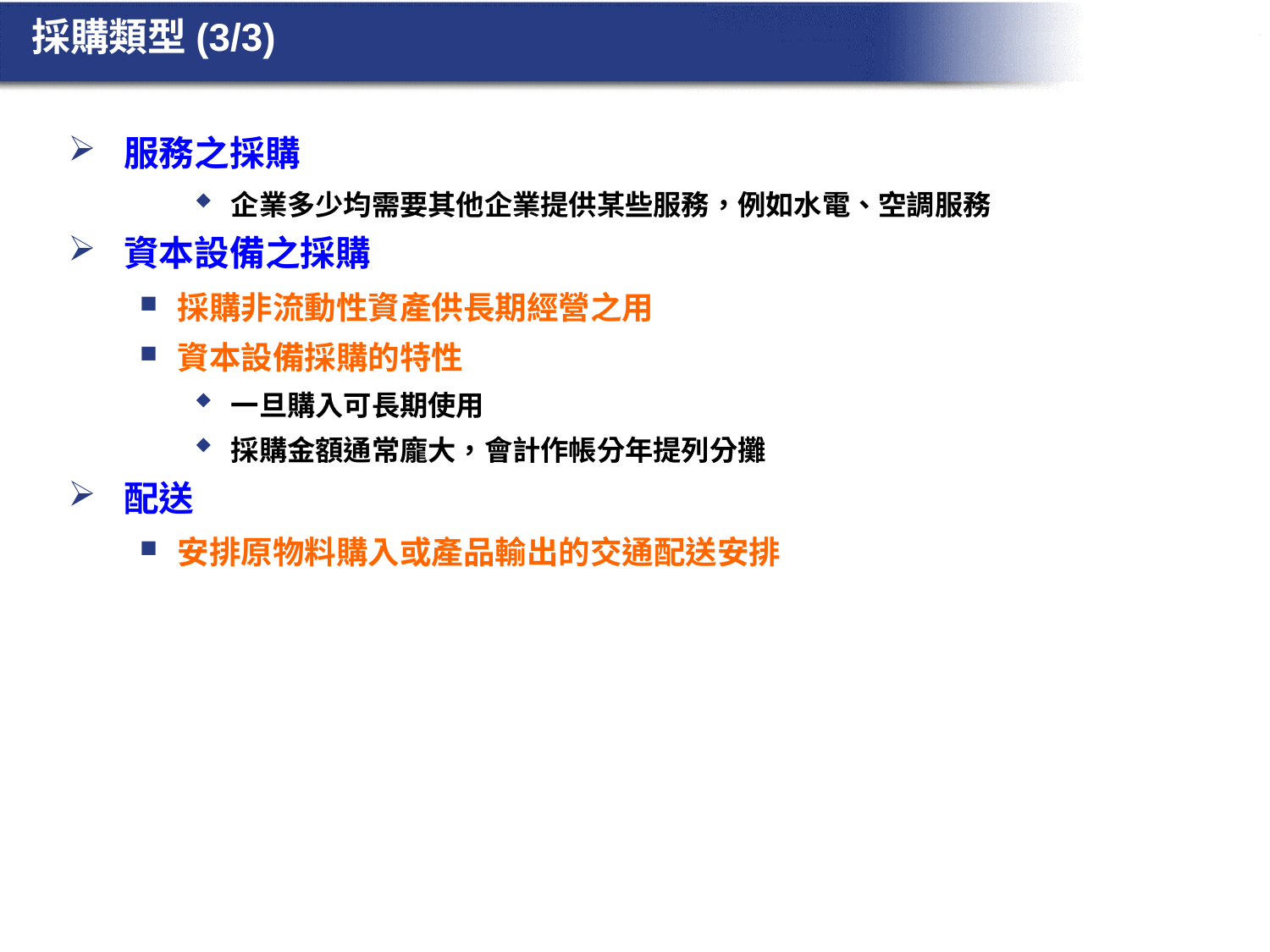

# 採購類型(3/3)
服務之採購
企業多少均需要其他企業提供某些服務，例如水電、空調服務
資本設備之採購
採購非流動性資產供長期經營之用
資本設備採購的特性
一旦購入可長期使用
採購金額通常龐大，會計作帳分年提列分攤
配送
安排原物料購入或產品輸出的交通配送安排